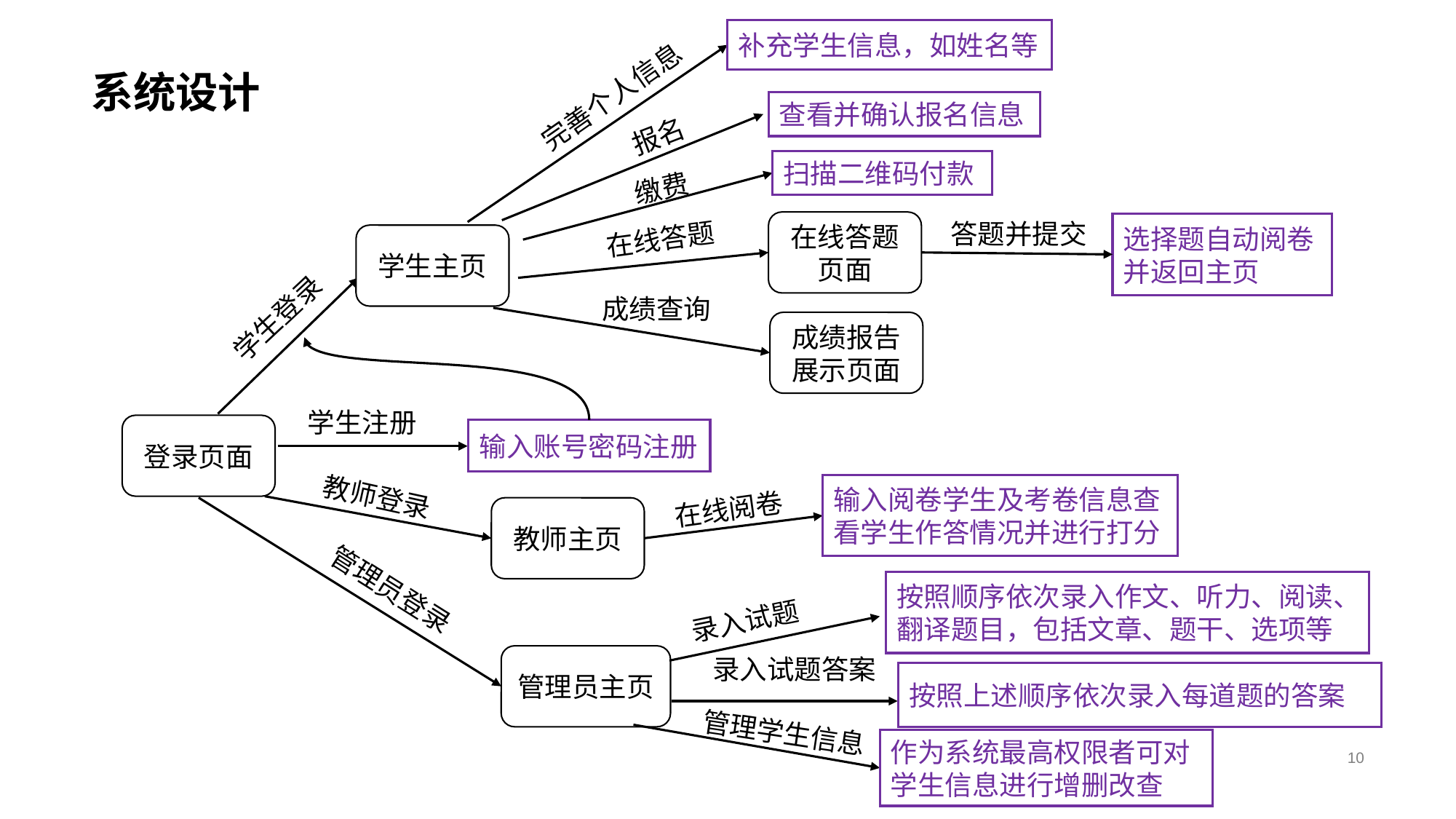

# 系统设计
补充学生信息，如姓名等
完善个人信息
查看并确认报名信息
报名
扫描二维码付款
缴费
答题并提交
在线答题页面
选择题自动阅卷并返回主页
在线答题
学生主页
成绩查询
学生登录
成绩报告展示页面
学生注册
登录页面
输入账号密码注册
输入阅卷学生及考卷信息查看学生作答情况并进行打分
教师登录
在线阅卷
教师主页
按照顺序依次录入作文、听力、阅读、翻译题目，包括文章、题干、选项等
管理员登录
录入试题
管理员主页
录入试题答案
按照上述顺序依次录入每道题的答案
管理学生信息
作为系统最高权限者可对学生信息进行增删改查
10